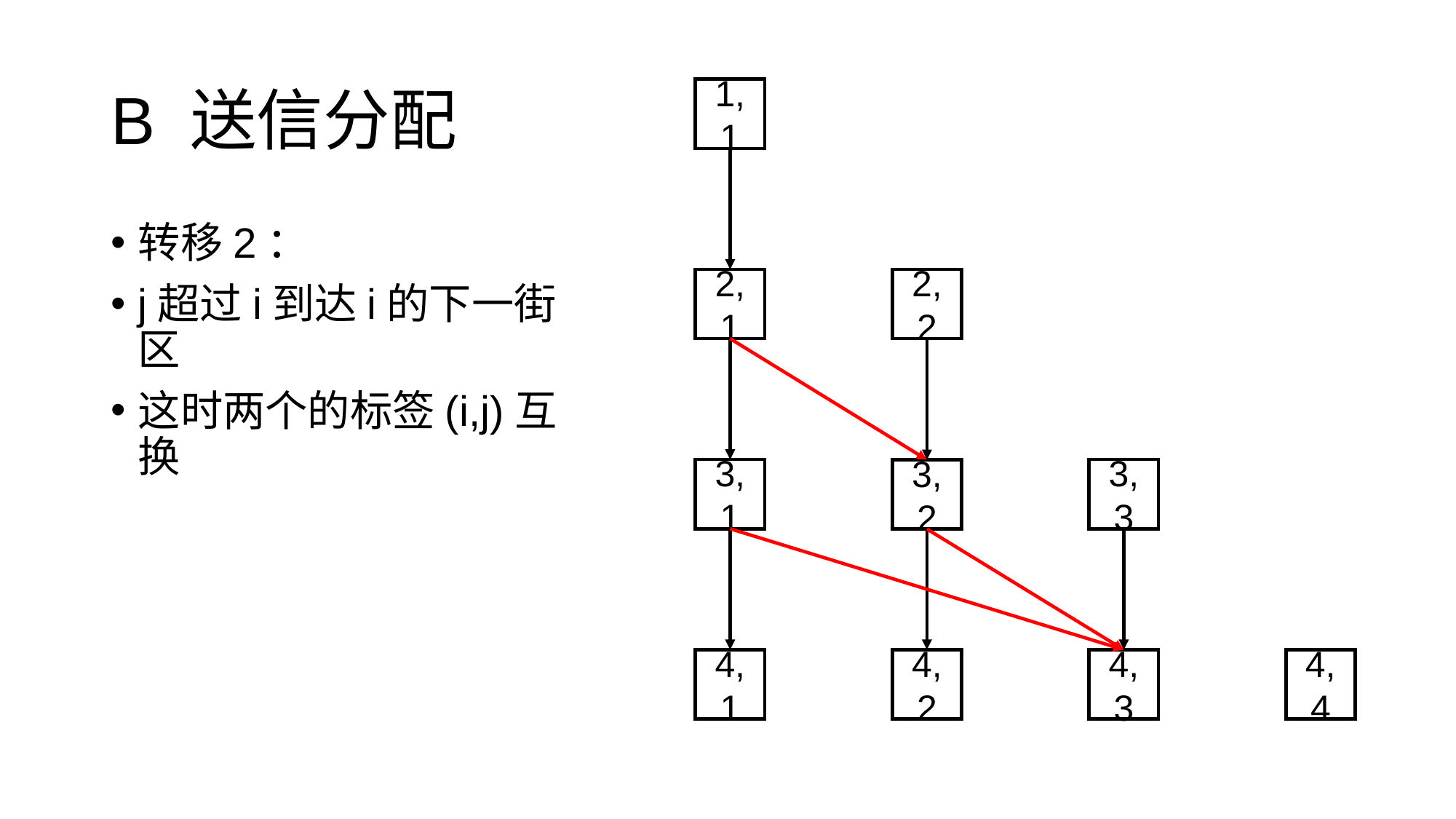

# B 送信分配
1,1

转移2：
j超过i到达i的下一街区
这时两个的标签(i,j)互换

2,2
2,1
3,3
3,1
3,2
4,4
4,3
4,1
4,2